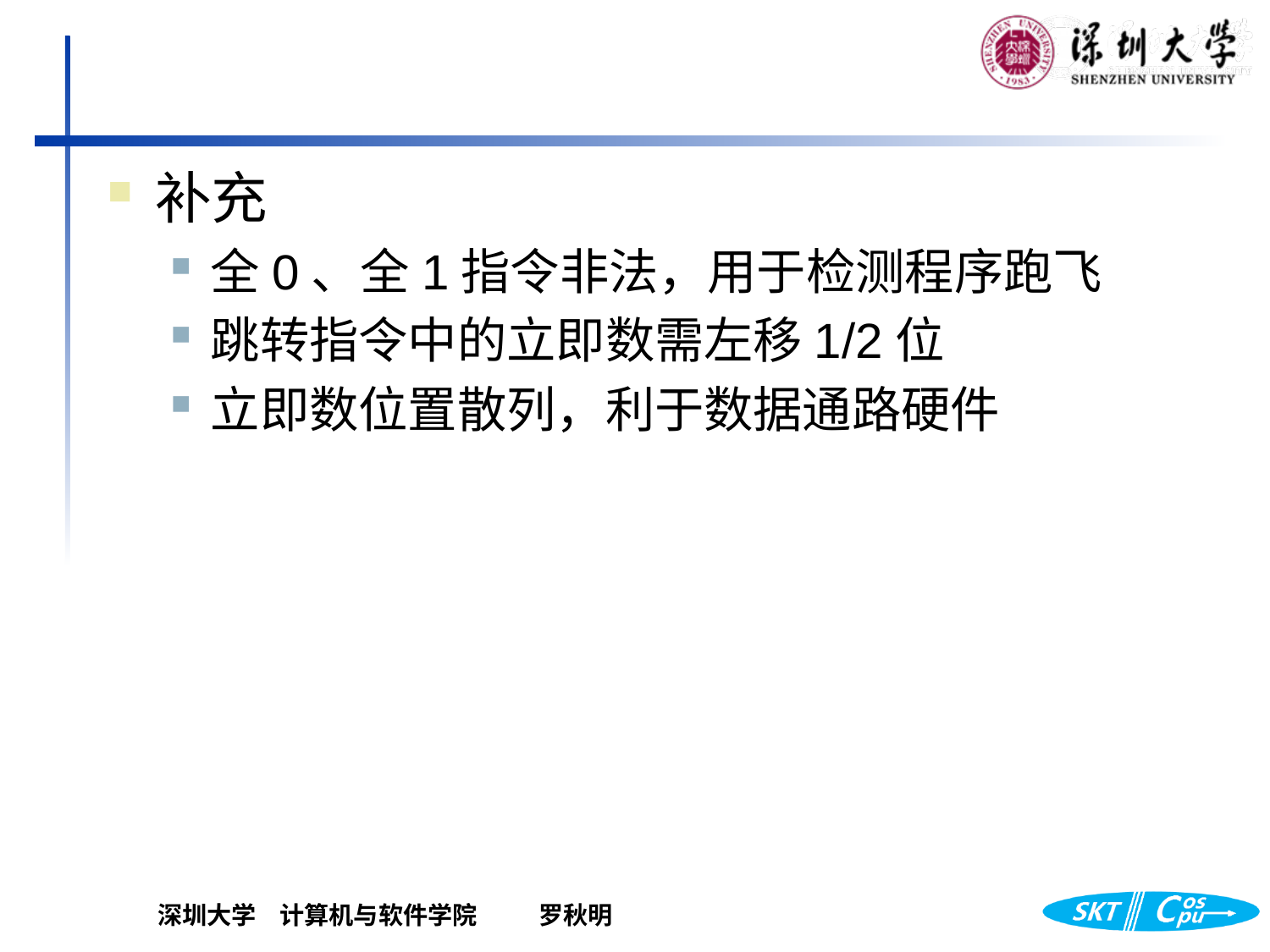

补充
全0、全1指令非法，用于检测程序跑飞
跳转指令中的立即数需左移1/2位
立即数位置散列，利于数据通路硬件